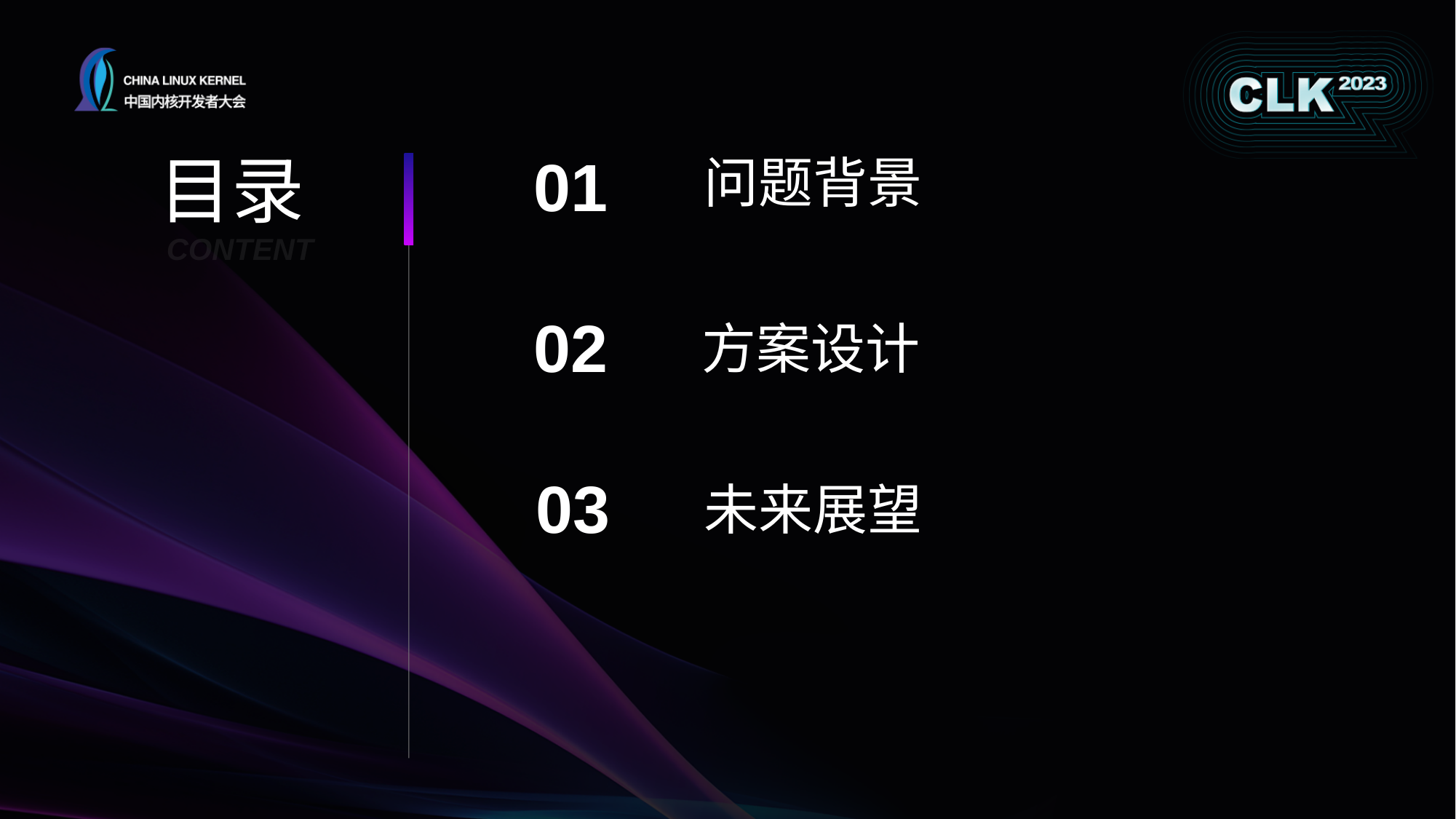

目录
01
问题背景

CONTENT
02
方案设计
03
未来展望